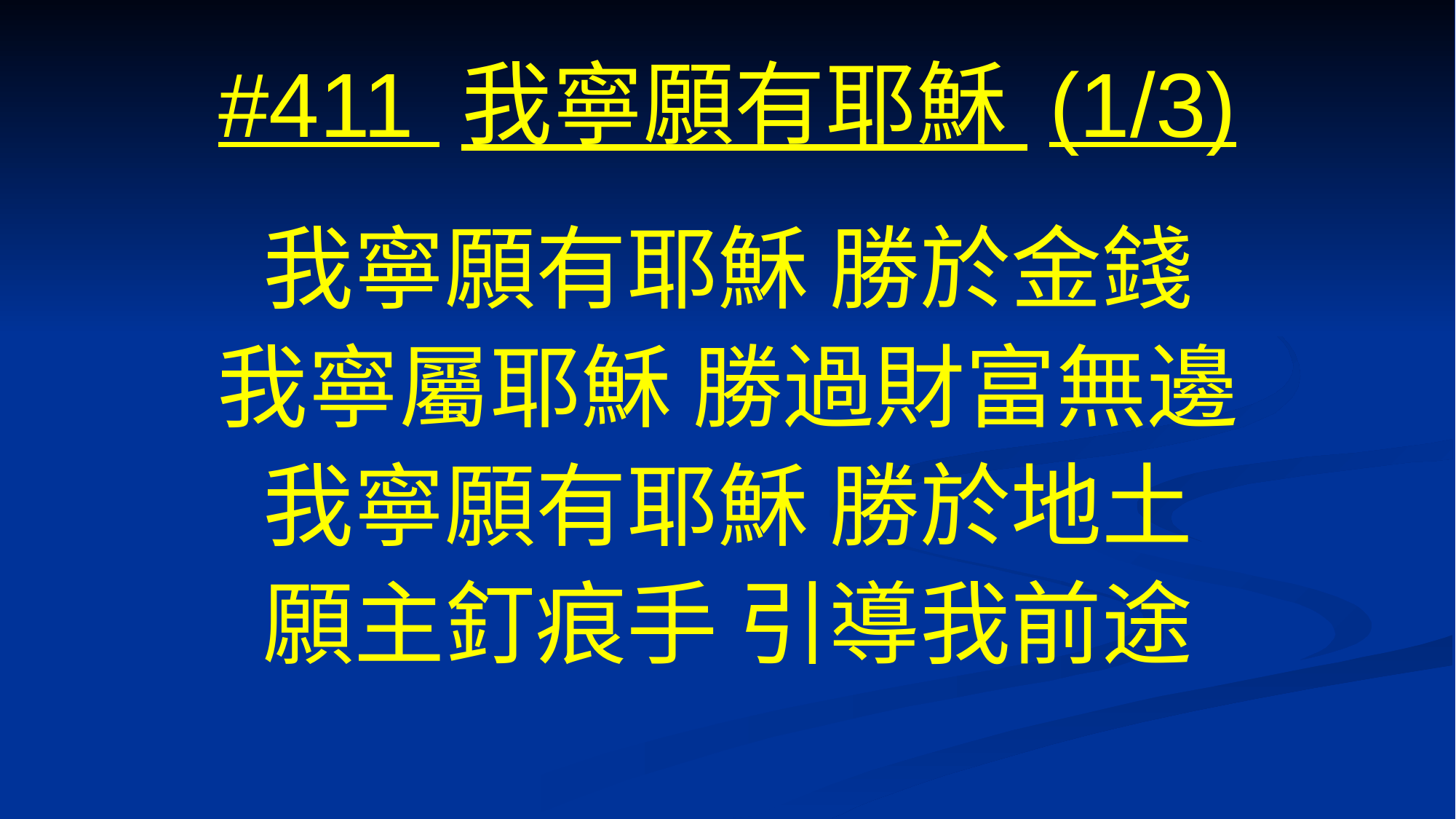

# #411 我寧願有耶穌 (1/3)
我寧願有耶穌 勝於金錢
我寧屬耶穌 勝過財富無邊
我寧願有耶穌 勝於地土
願主釘痕手 引導我前途